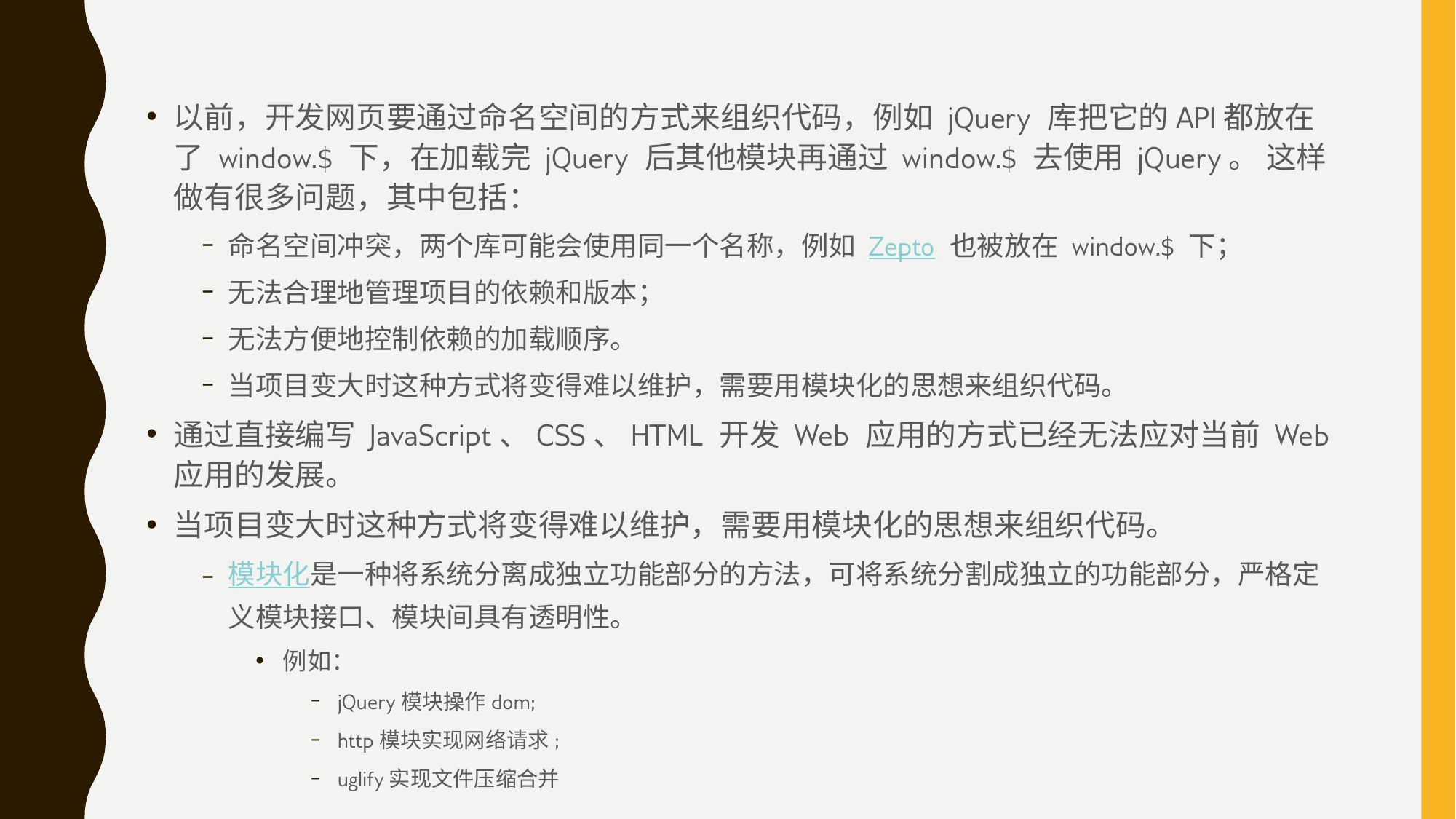

以前，开发网页要通过命名空间的方式来组织代码，例如 jQuery 库把它的API都放在了 window.$ 下，在加载完 jQuery 后其他模块再通过 window.$ 去使用 jQuery。 这样做有很多问题，其中包括：
命名空间冲突，两个库可能会使用同一个名称，例如 Zepto 也被放在 window.$ 下；
无法合理地管理项目的依赖和版本；
无法方便地控制依赖的加载顺序。
当项目变大时这种方式将变得难以维护，需要用模块化的思想来组织代码。
通过直接编写 JavaScript、CSS、HTML 开发 Web 应用的方式已经无法应对当前 Web 应用的发展。
当项目变大时这种方式将变得难以维护，需要用模块化的思想来组织代码。
模块化是一种将系统分离成独立功能部分的方法，可将系统分割成独立的功能部分，严格定义模块接口、模块间具有透明性。
例如：
jQuery模块操作dom;
http模块实现网络请求;
uglify实现文件压缩合并